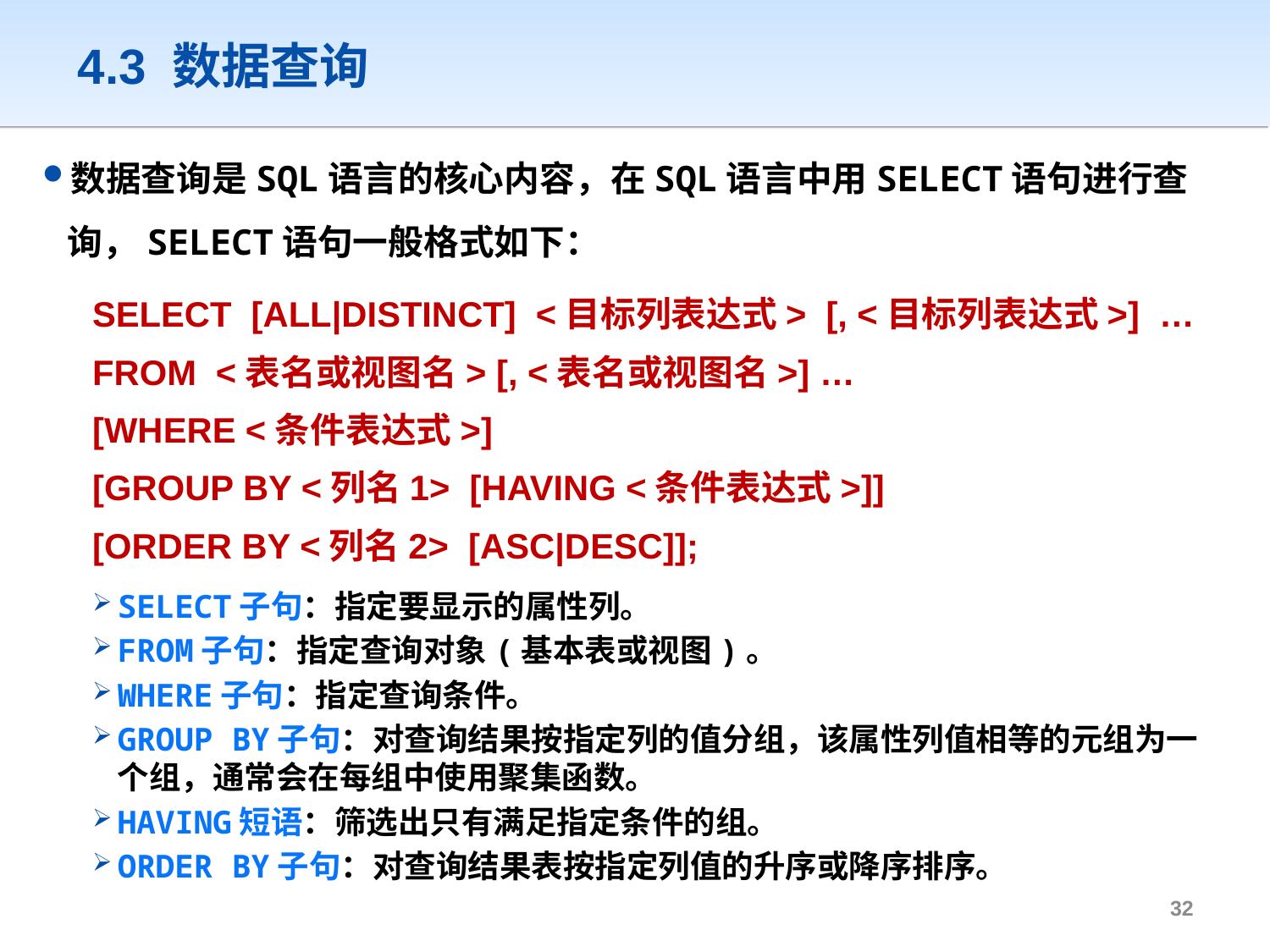

# 4.3 数据查询
数据查询是SQL语言的核心内容，在SQL语言中用SELECT语句进行查询，SELECT语句一般格式如下：

SELECT  [ALL|DISTINCT]  <目标列表达式>  [, <目标列表达式>]  …
FROM  <表名或视图名> [, <表名或视图名>] …
[WHERE <条件表达式>]
[GROUP BY <列名1>  [HAVING <条件表达式>]]
[ORDER BY <列名2>  [ASC|DESC]];

SELECT子句：指定要显示的属性列。
FROM子句：指定查询对象(基本表或视图)。
WHERE子句：指定查询条件。
GROUP BY子句：对查询结果按指定列的值分组，该属性列值相等的元组为一个组，通常会在每组中使用聚集函数。
HAVING短语：筛选出只有满足指定条件的组。
ORDER BY子句：对查询结果表按指定列值的升序或降序排序。

32